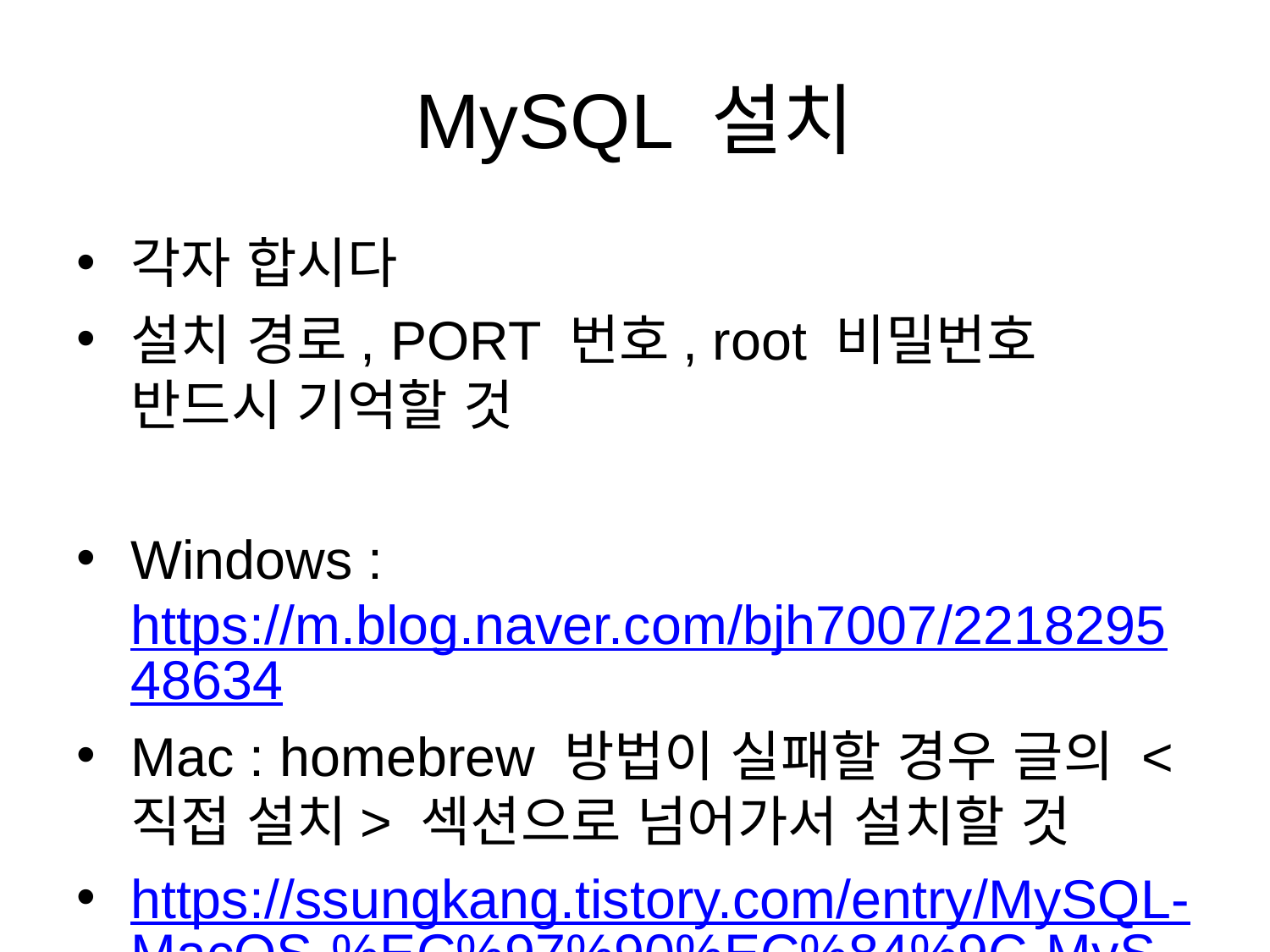

# MySQL 설치
각자 합시다
설치 경로, PORT 번호, root 비밀번호 반드시 기억할 것

Windows : https://m.blog.naver.com/bjh7007/221829548634
Mac : homebrew 방법이 실패할 경우 글의 <직접 설치> 섹션으로 넘어가서 설치할 것
https://ssungkang.tistory.com/entry/MySQL-MacOS-%EC%97%90%EC%84%9C-MySQL-%EC%84%A4%EC%B9%98